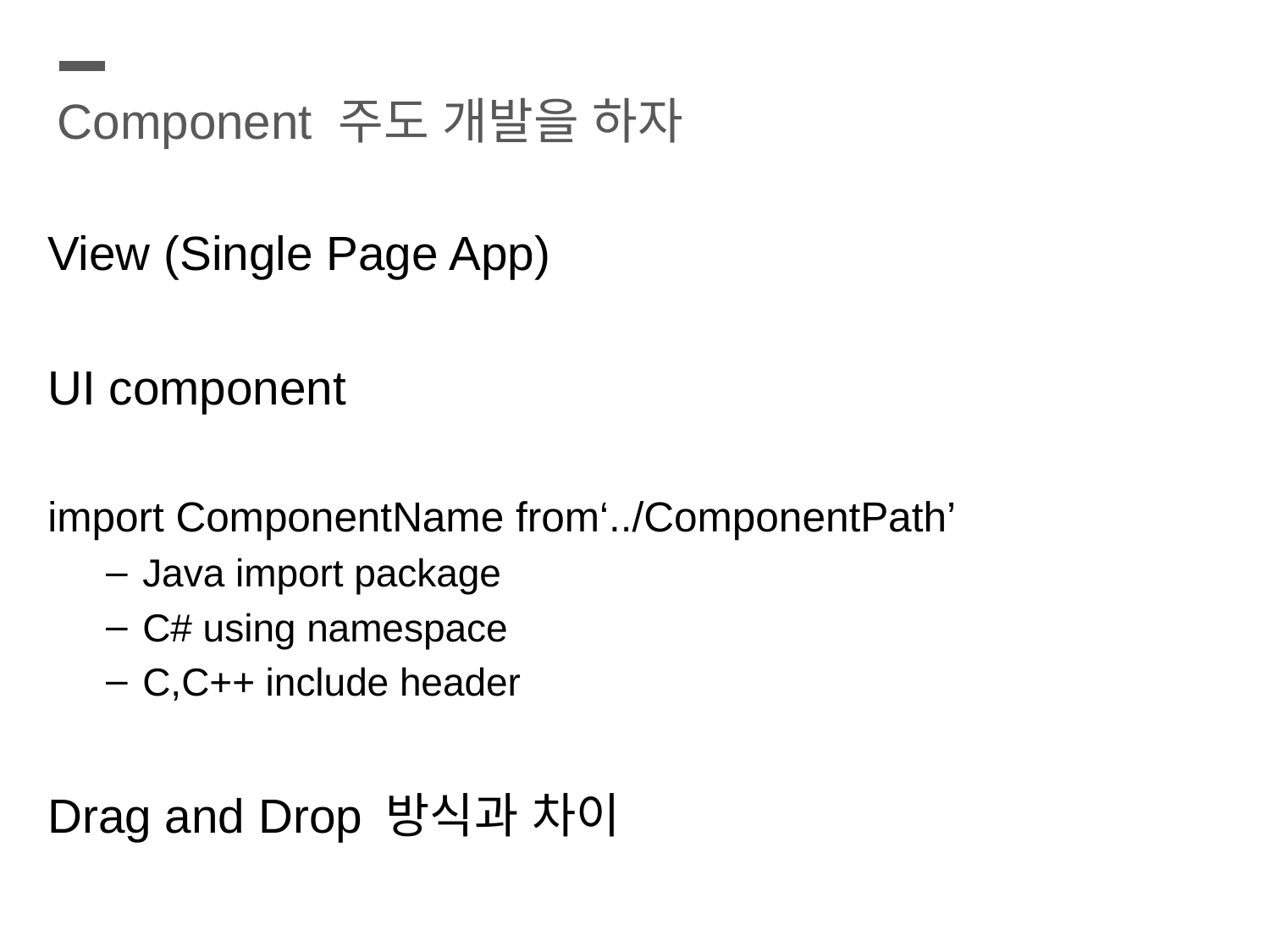

Component 주도 개발을 하자
View (Single Page App)

UI component

import ComponentName from‘../ComponentPath’
Java import package
C# using namespace
C,C++ include header

Drag and Drop 방식과 차이